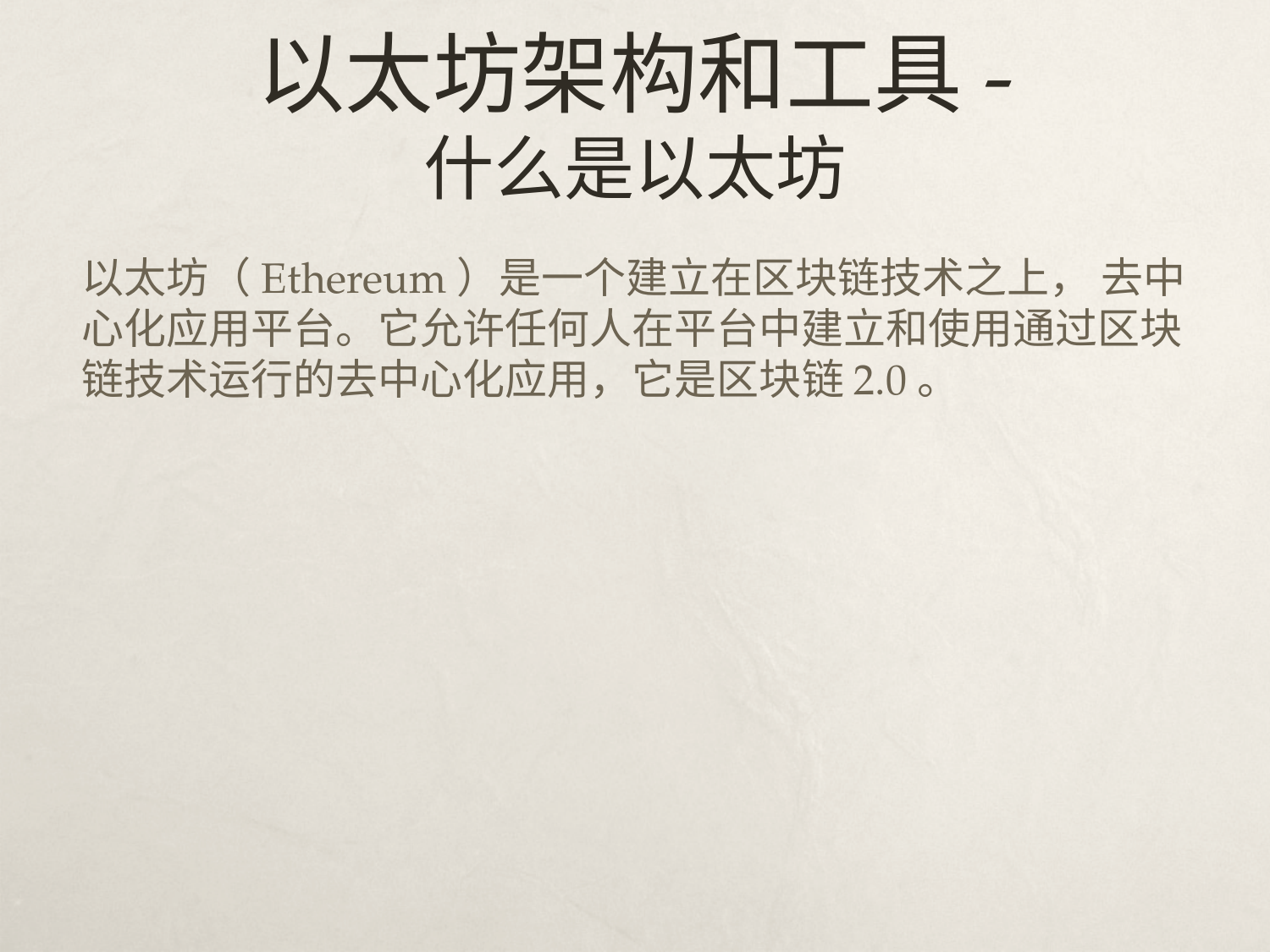

# 以太坊架构和工具- 什么是以太坊
以太坊（Ethereum）是一个建立在区块链技术之上， 去中心化应用平台。它允许任何人在平台中建立和使用通过区块链技术运行的去中心化应用，它是区块链2.0。